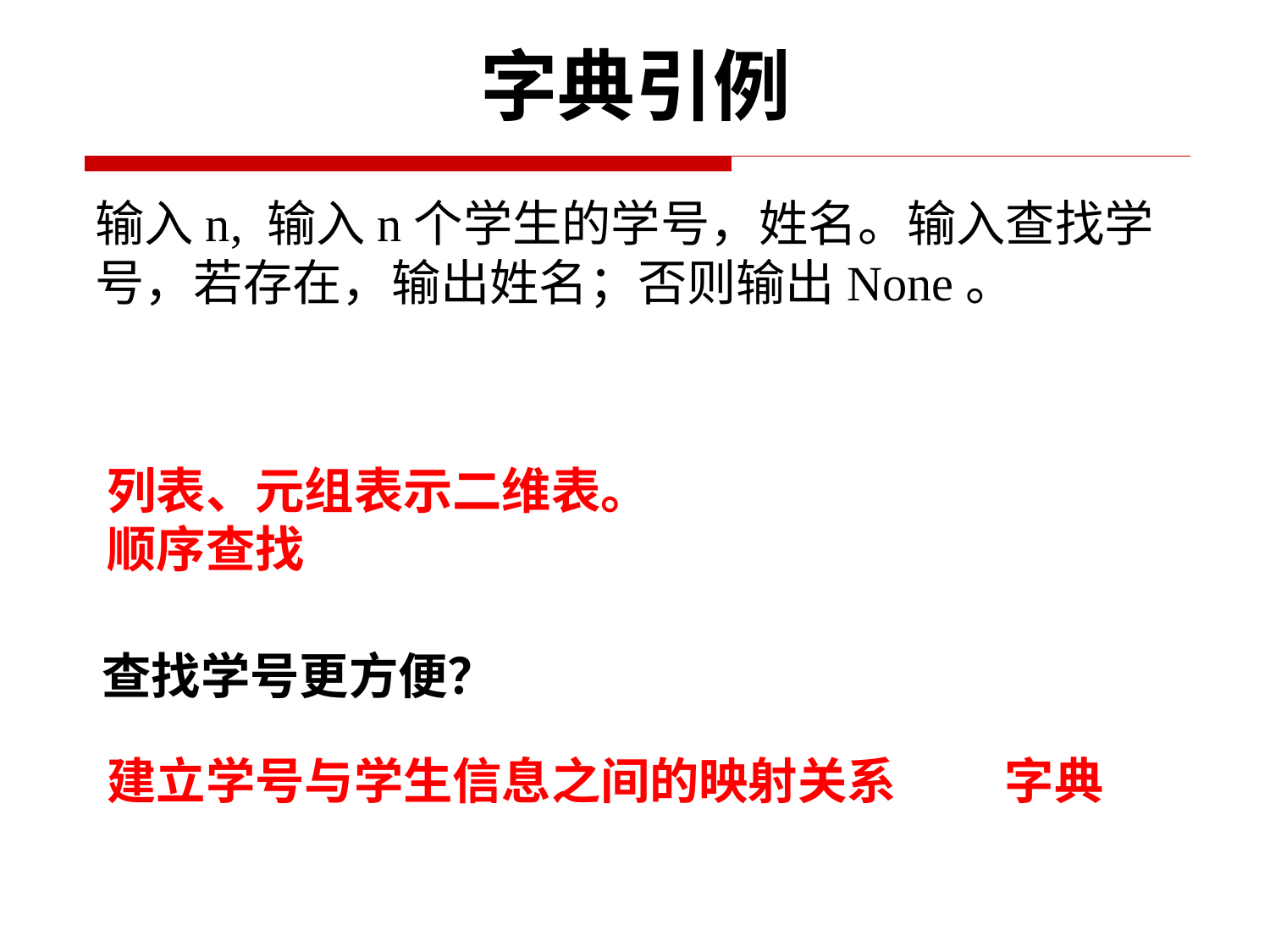

# 字典引例
输入n, 输入n个学生的学号，姓名。输入查找学号，若存在，输出姓名；否则输出None。
列表、元组表示二维表。
顺序查找
查找学号更方便？
建立学号与学生信息之间的映射关系
字典
4